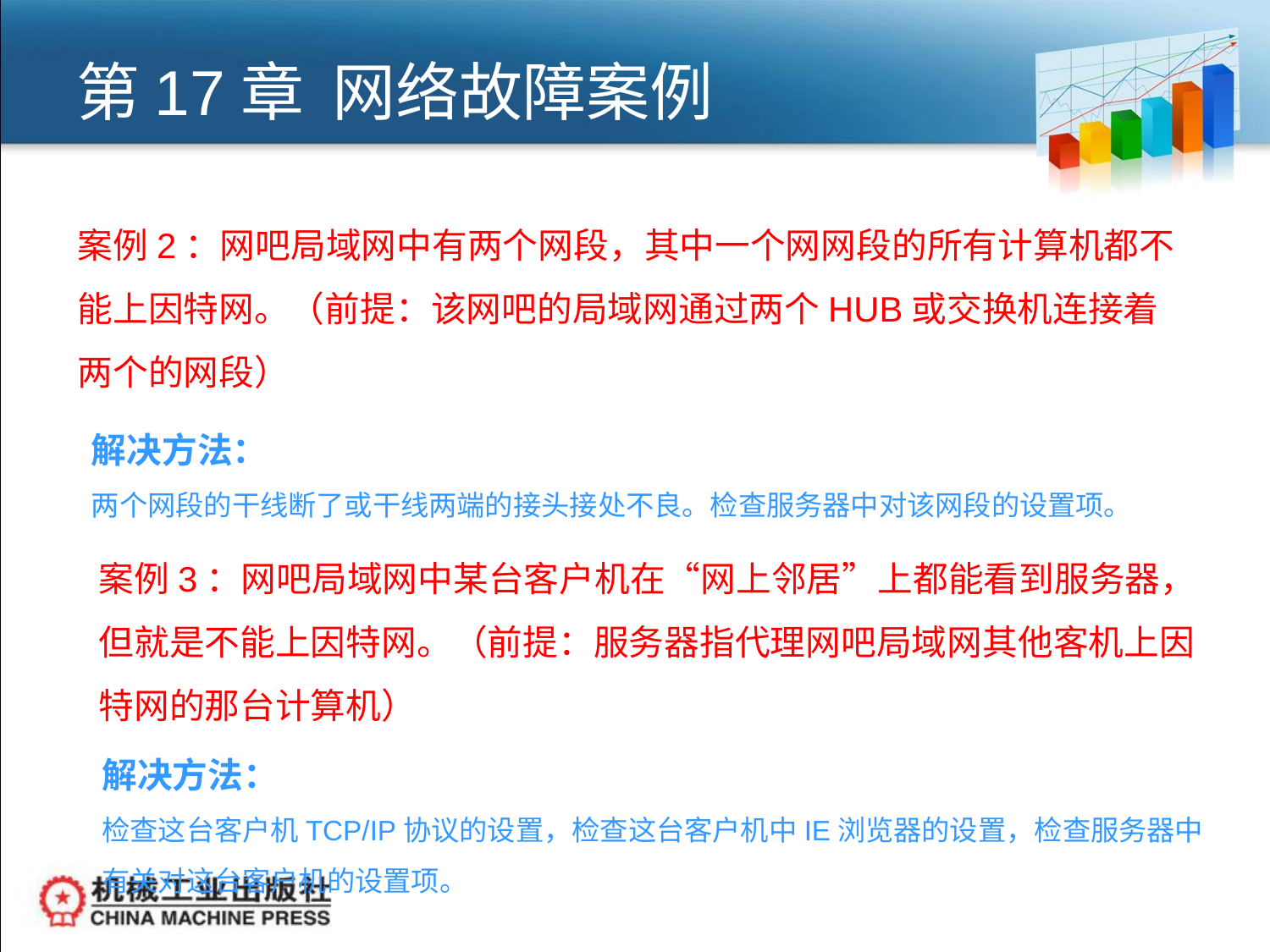

# 第17章  网络故障案例
案例2：网吧局域网中有两个网段，其中一个网网段的所有计算机都不能上因特网。（前提：该网吧的局域网通过两个HUB或交换机连接着两个的网段）
解决方法：
两个网段的干线断了或干线两端的接头接处不良。检查服务器中对该网段的设置项。
案例3：网吧局域网中某台客户机在“网上邻居”上都能看到服务器，但就是不能上因特网。（前提：服务器指代理网吧局域网其他客机上因特网的那台计算机）
解决方法：
检查这台客户机TCP/IP协议的设置，检查这台客户机中IE浏览器的设置，检查服务器中有关对这台客户机的设置项。